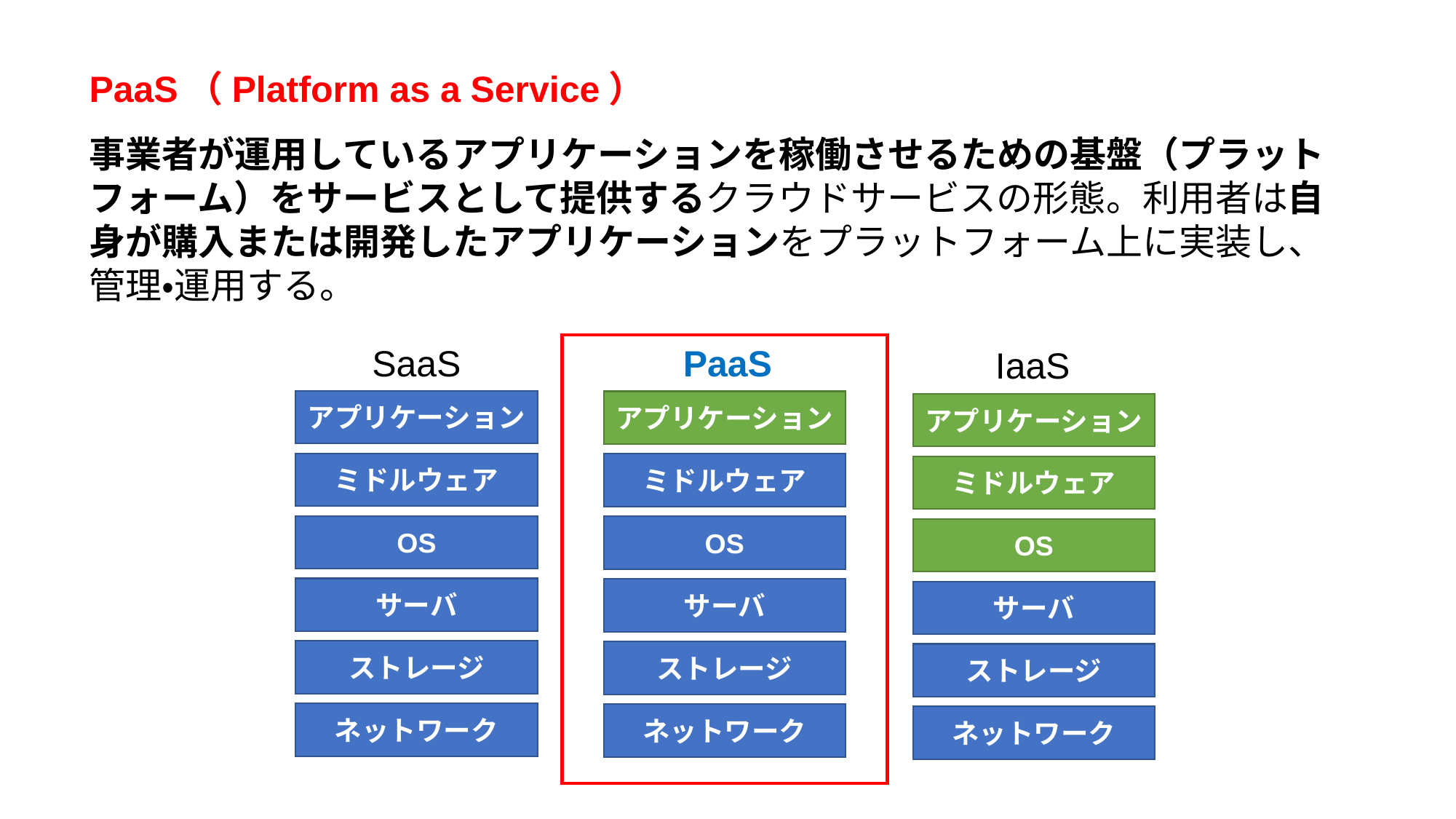

PaaS（Platform as a Service）

事業者が運用しているアプリケーションを稼働させるための基盤（プラットフォーム）をサービスとして提供するクラウドサービスの形態。利用者は自身が購入または開発したアプリケーションをプラットフォーム上に実装し、管理・運用する。

PaaS
SaaS
IaaS
アプリケーション
アプリケーション
アプリケーション
ミドルウェア
ミドルウェア
ミドルウェア
OS
OS
OS
サーバ
サーバ
サーバ
ストレージ
ストレージ
ストレージ
ネットワーク
ネットワーク
ネットワーク